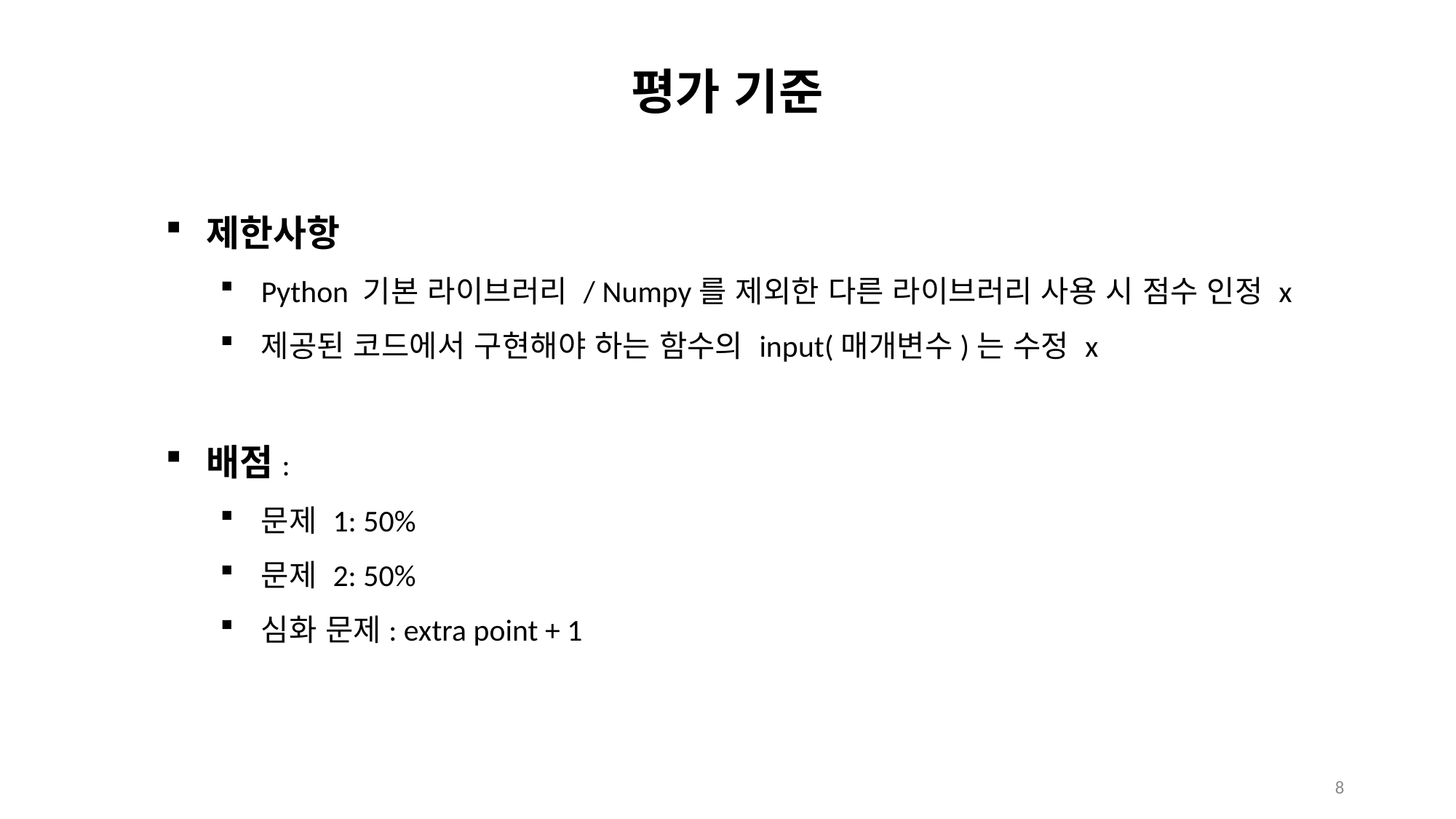

평가 기준
제한사항
Python 기본 라이브러리 / Numpy를 제외한 다른 라이브러리 사용 시 점수 인정 x
제공된 코드에서 구현해야 하는 함수의 input(매개변수)는 수정 x

배점:
문제 1: 50%
문제 2: 50%
심화 문제: extra point + 1
8